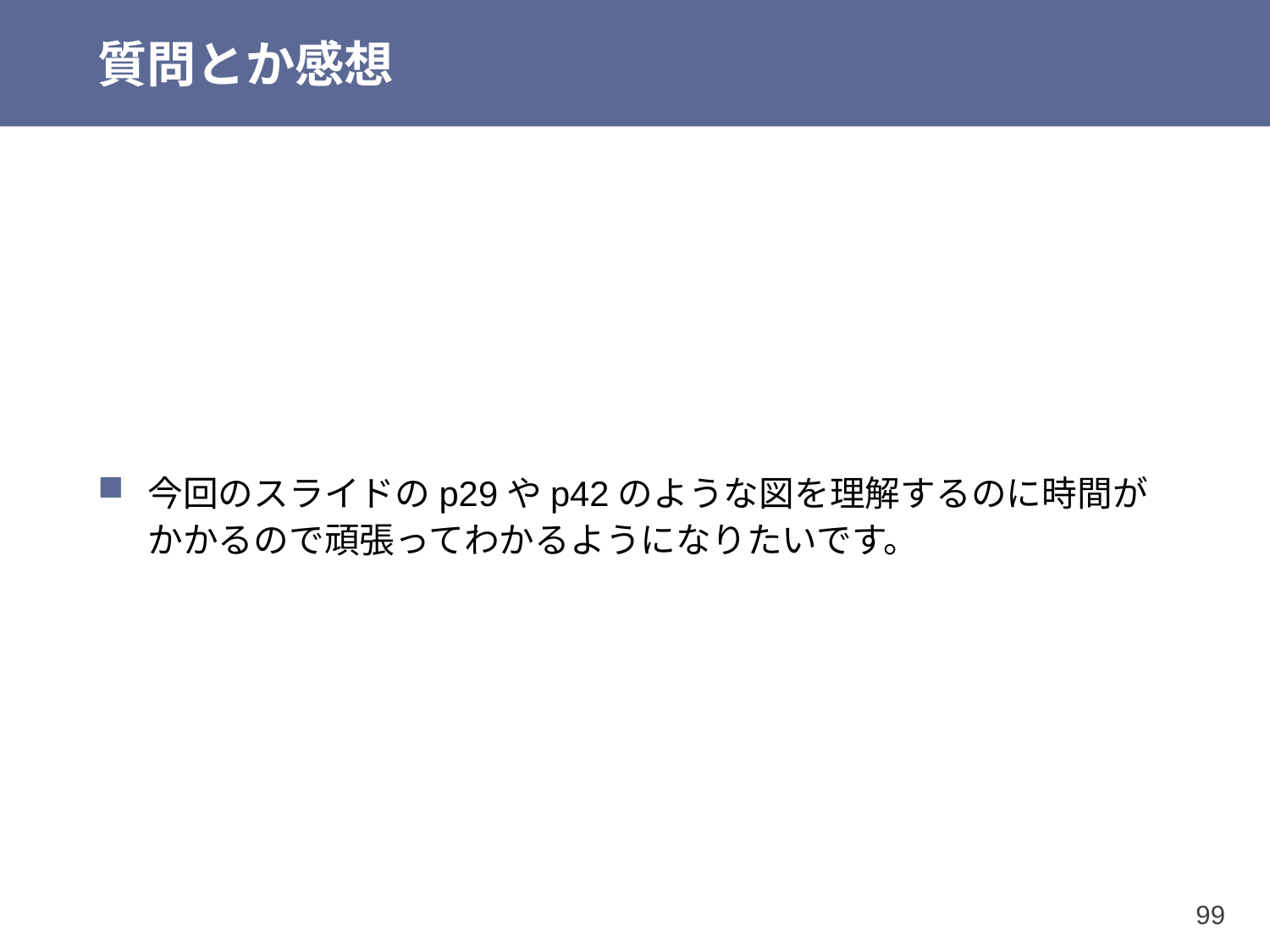

# 質問とか感想
今回のスライドのp29やp42のような図を理解するのに時間がかかるので頑張ってわかるようになりたいです。